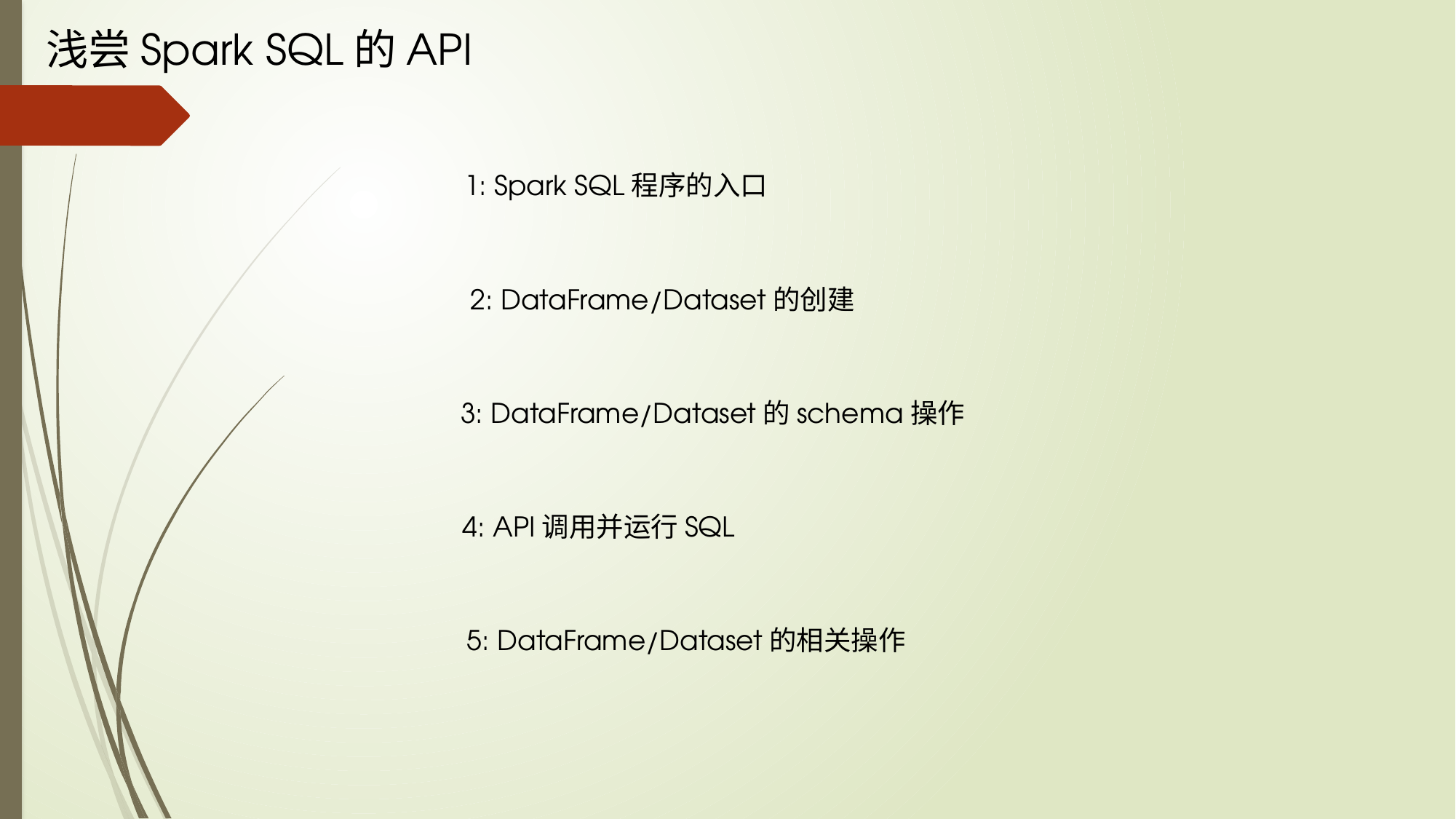

浅尝Spark SQL的API
1: Spark SQL程序的入口
2: DataFrame/Dataset的创建
3: DataFrame/Dataset的schema操作
4: API调用并运行SQL
5: DataFrame/Dataset的相关操作